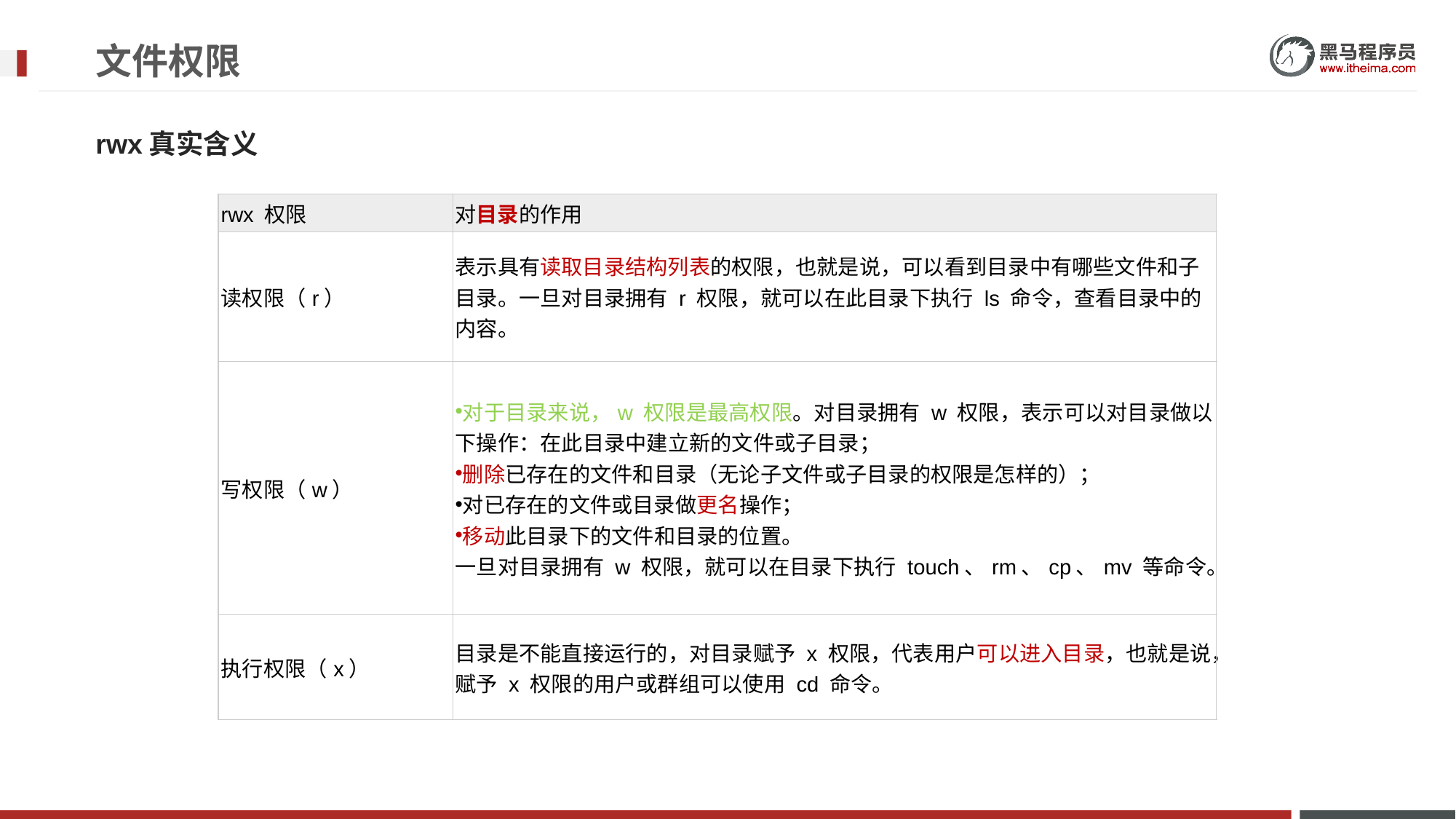

# 文件权限
rwx真实含义
| rwx 权限 | 对目录的作用 |
| --- | --- |
| 读权限（r） | 表示具有读取目录结构列表的权限，也就是说，可以看到目录中有哪些文件和子目录。一旦对目录拥有 r 权限，就可以在此目录下执行 ls 命令，查看目录中的内容。 |
| 写权限（w） | 对于目录来说，w 权限是最高权限。对目录拥有 w 权限，表示可以对目录做以下操作：在此目录中建立新的文件或子目录； 删除已存在的文件和目录（无论子文件或子目录的权限是怎样的）； 对已存在的文件或目录做更名操作； 移动此目录下的文件和目录的位置。 一旦对目录拥有 w 权限，就可以在目录下执行 touch、rm、cp、mv 等命令。 |
| 执行权限（x） | 目录是不能直接运行的，对目录赋予 x 权限，代表用户可以进入目录，也就是说，赋予 x 权限的用户或群组可以使用 cd 命令。 |